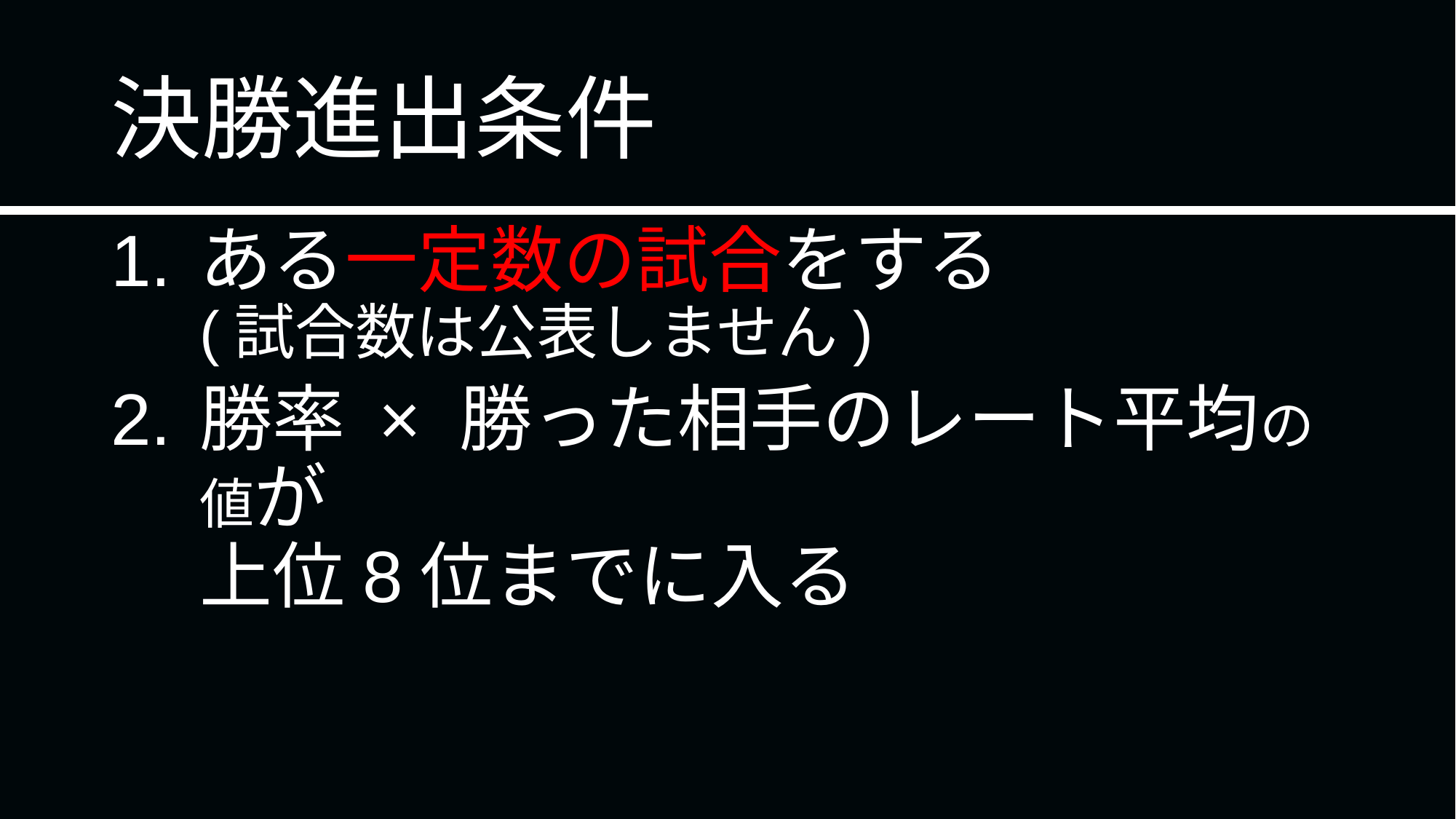

# 決勝進出条件
ある一定数の試合をする
(試合数は公表しません)
勝率 × 勝った相手のレート平均の値が
上位8位までに入る